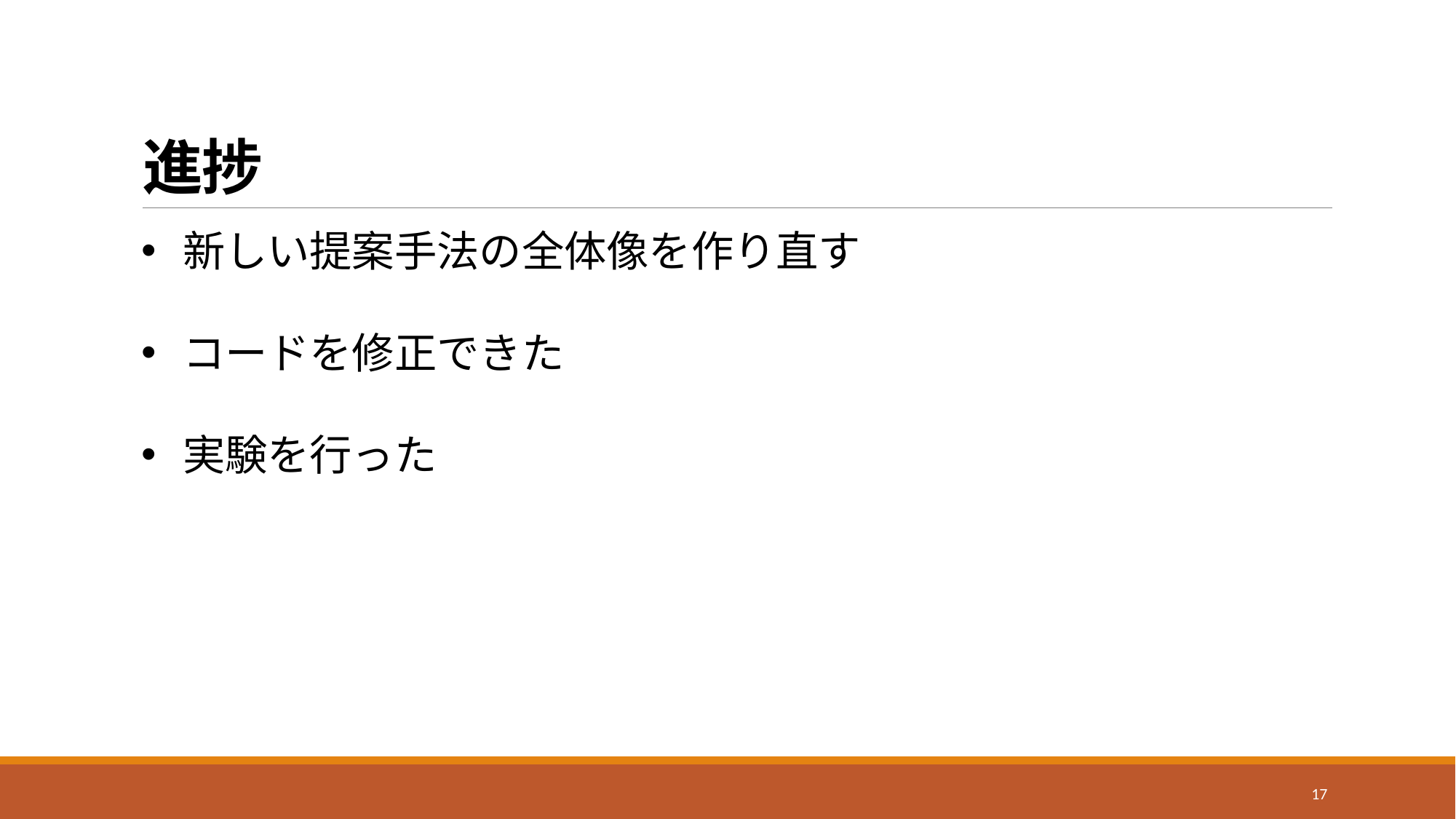

# 進捗
新しい提案手法の全体像を作り直す

コードを修正できた

実験を行った
17